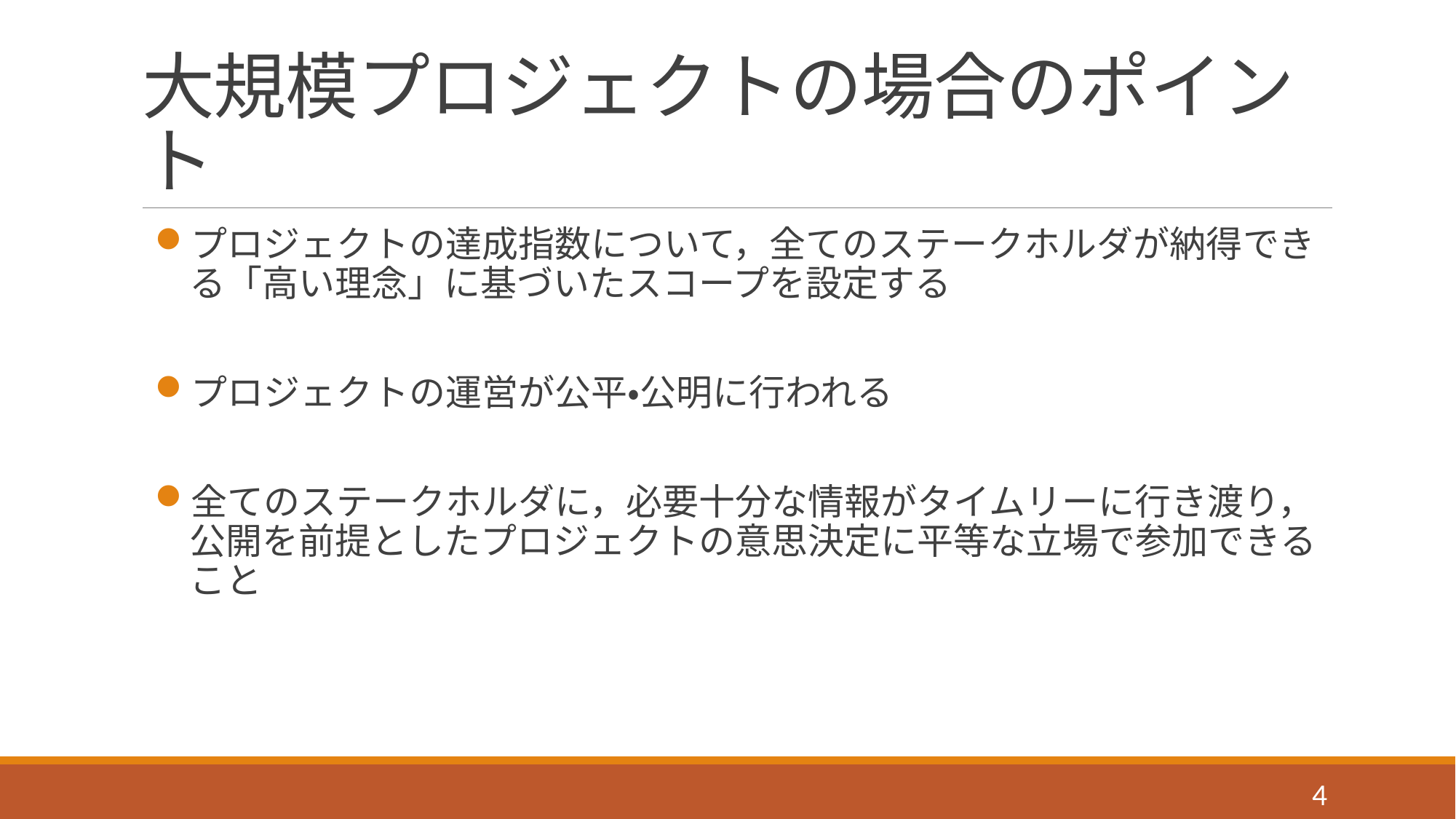

# 大規模プロジェクトの場合のポイント
プロジェクトの達成指数について，全てのステークホルダが納得できる「高い理念」に基づいたスコープを設定する

プロジェクトの運営が公平・公明に行われる

全てのステークホルダに，必要十分な情報がタイムリーに行き渡り，公開を前提としたプロジェクトの意思決定に平等な立場で参加できること

4